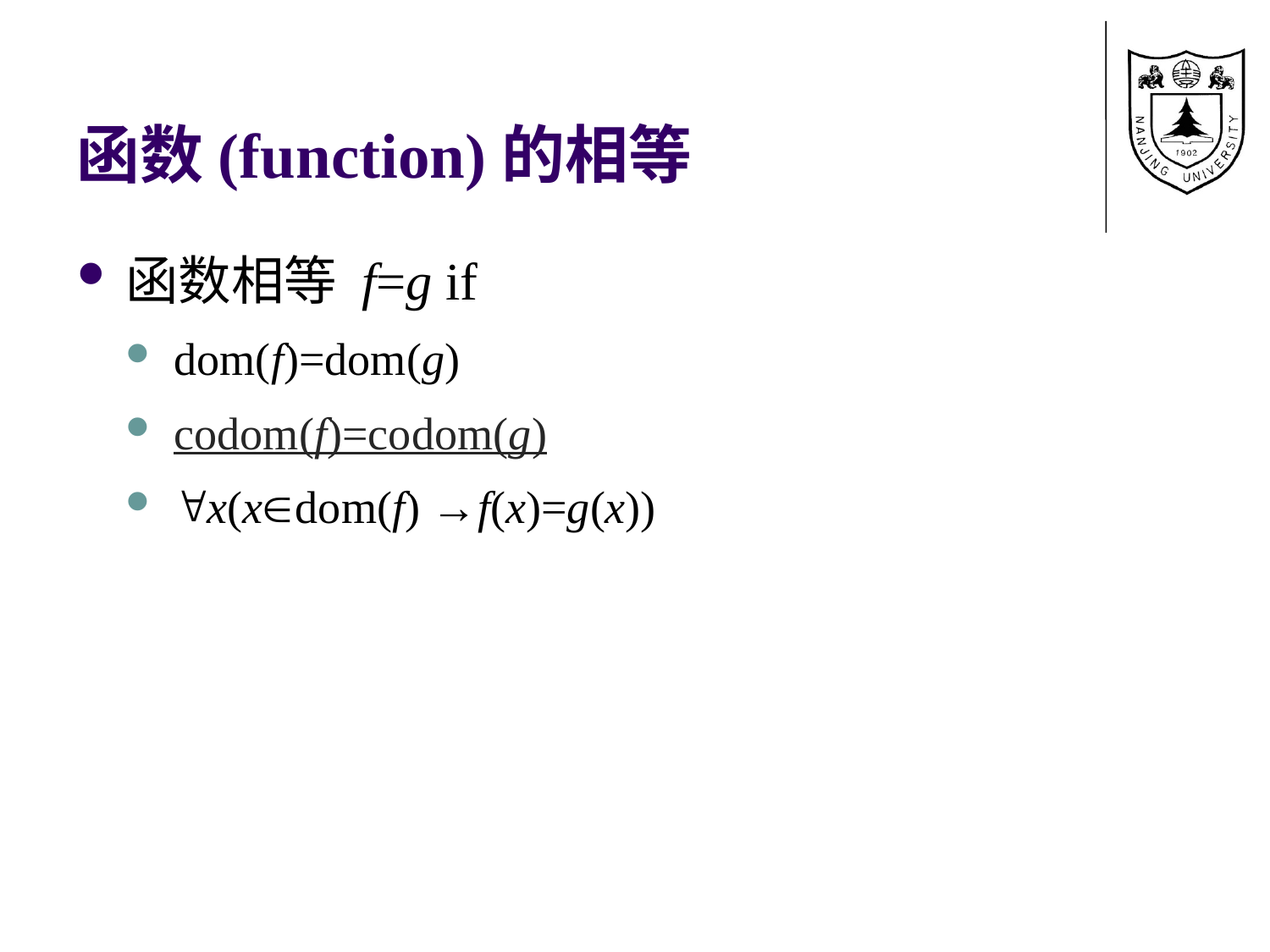

# 函数(function)的相等
函数相等 f=g if
dom(f)=dom(g)
codom(f)=codom(g)
∀x(x∈dom(f) →f(x)=g(x))